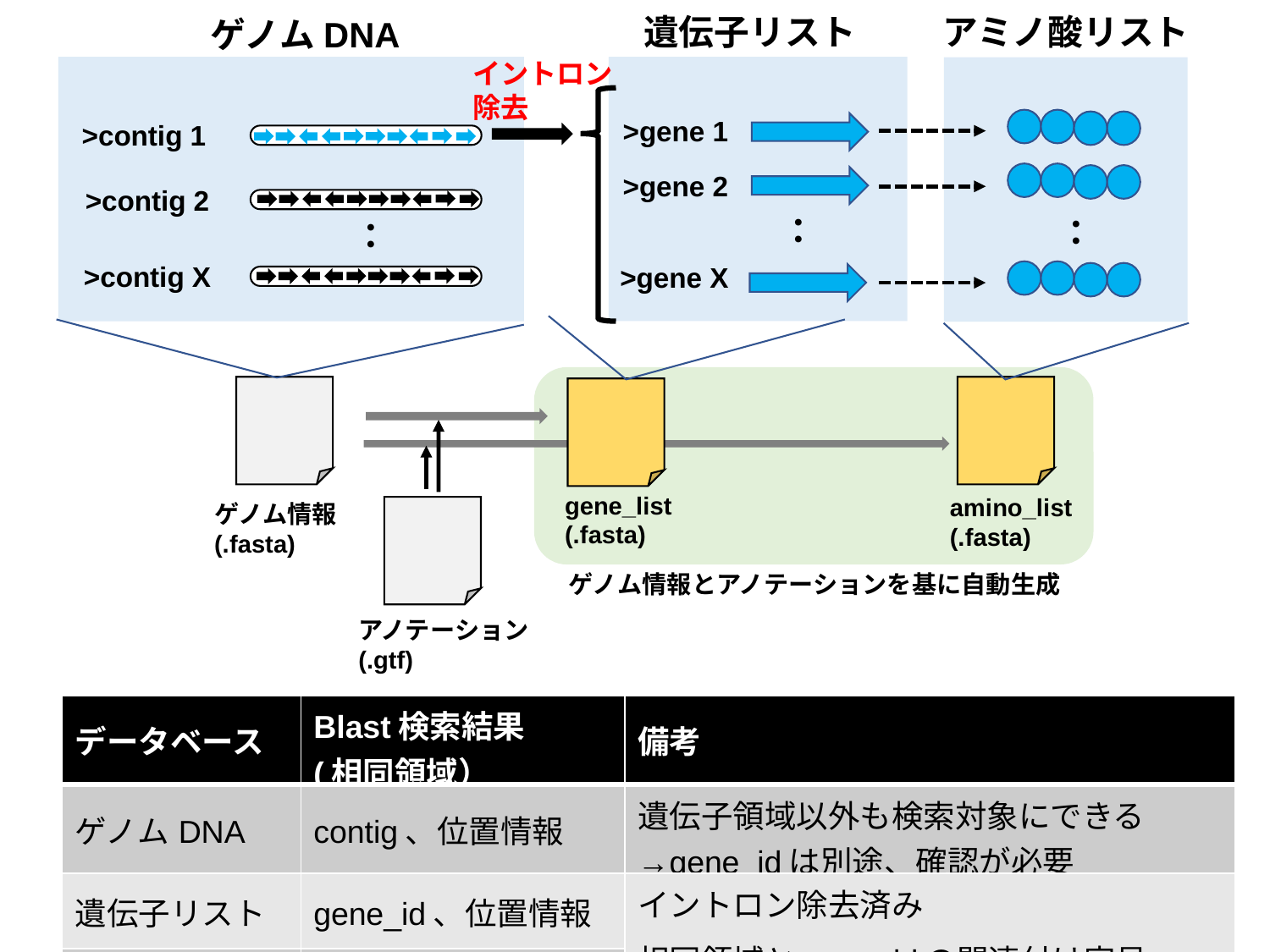

アミノ酸リスト
遺伝子リスト
ゲノムDNA
イントロン
除去

>gene 1

>contig 1

>gene 2

>contig 2

：
：
：
>contig X
>gene X

gene_list
(.fasta)
amino_list
(.fasta)
ゲノム情報
(.fasta)

ゲノム情報とアノテーションを基に自動生成
アノテーション
(.gtf)
| データベース | Blast検索結果 (相同領域） | 備考 |
| --- | --- | --- |
| ゲノムDNA | contig、位置情報 | 遺伝子領域以外も検索対象にできる →gene\_idは別途、確認が必要 |
| 遺伝子リスト | gene\_id、位置情報 | イントロン除去済み 相同領域とgene\_idの関連付け容易 アノテーションが不完全な場合、見落としリスク |
| アミノ酸リスト | gene\_id、位置情報 |  |
※推奨：ゲノムDNAおよび遺伝子リスト(アミノ酸リスト)の両方で検索